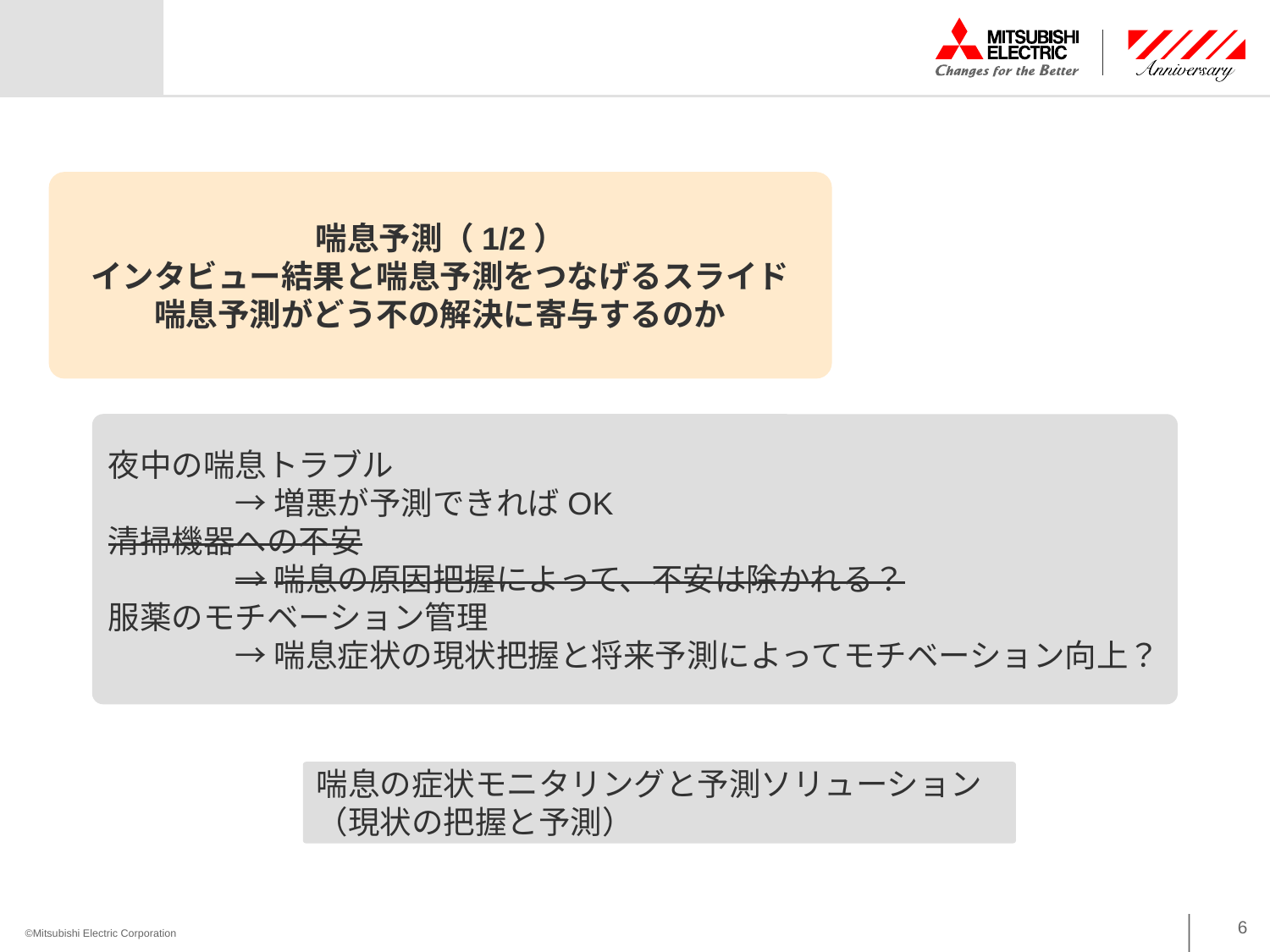

#

喘息予測（1/2）
インタビュー結果と喘息予測をつなげるスライド
喘息予測がどう不の解決に寄与するのか
夜中の喘息トラブル
	→増悪が予測できればOK
清掃機器への不安
	→喘息の原因把握によって、不安は除かれる？
服薬のモチベーション管理
	→喘息症状の現状把握と将来予測によってモチベーション向上？
喘息の症状モニタリングと予測ソリューション
（現状の把握と予測）

6